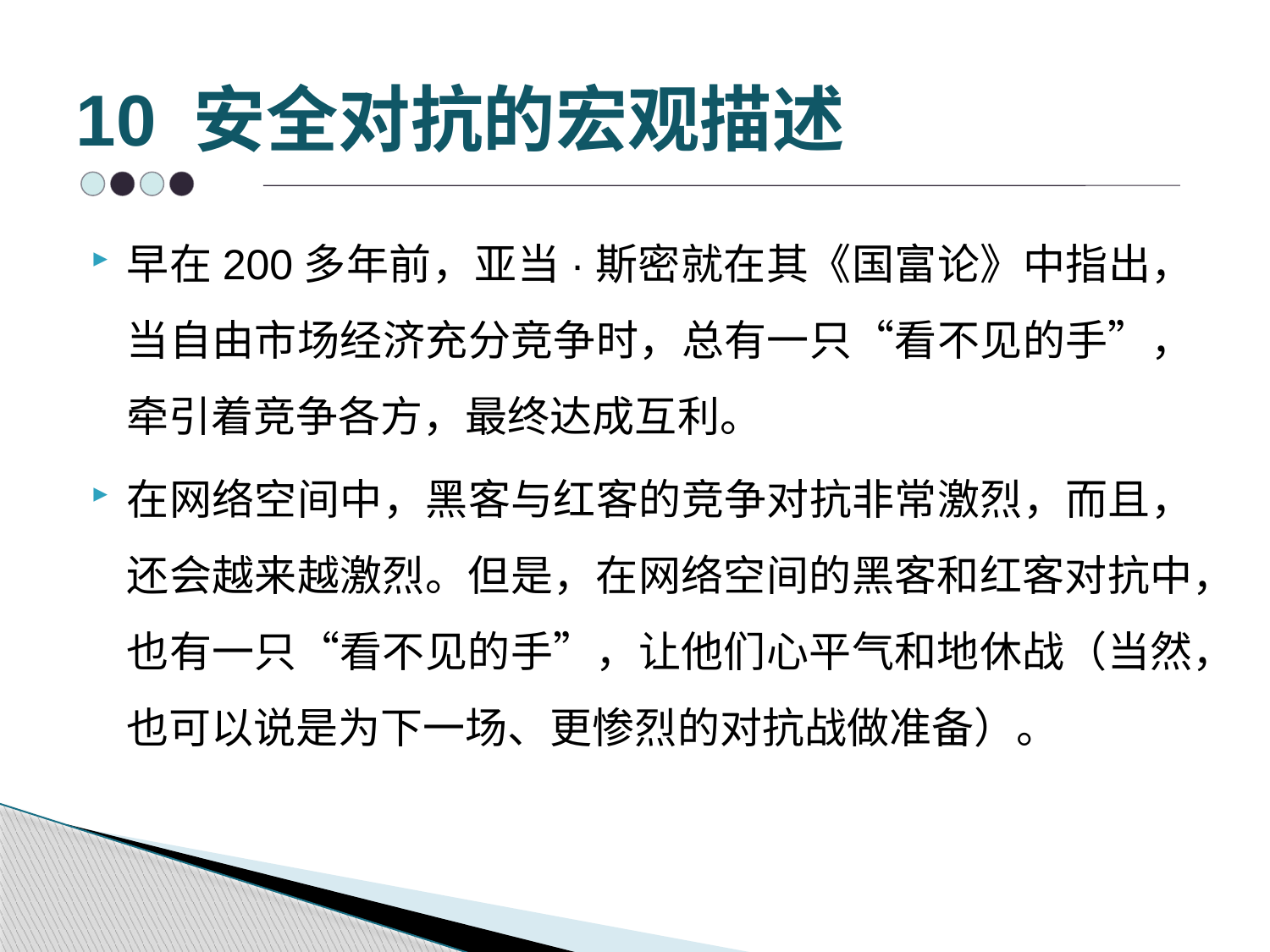

# 10 安全对抗的宏观描述

早在200多年前，亚当·斯密就在其《国富论》中指出，当自由市场经济充分竞争时，总有一只“看不见的手”，牵引着竞争各方，最终达成互利。
在网络空间中，黑客与红客的竞争对抗非常激烈，而且，还会越来越激烈。但是，在网络空间的黑客和红客对抗中，也有一只“看不见的手”，让他们心平气和地休战（当然，也可以说是为下一场、更惨烈的对抗战做准备）。